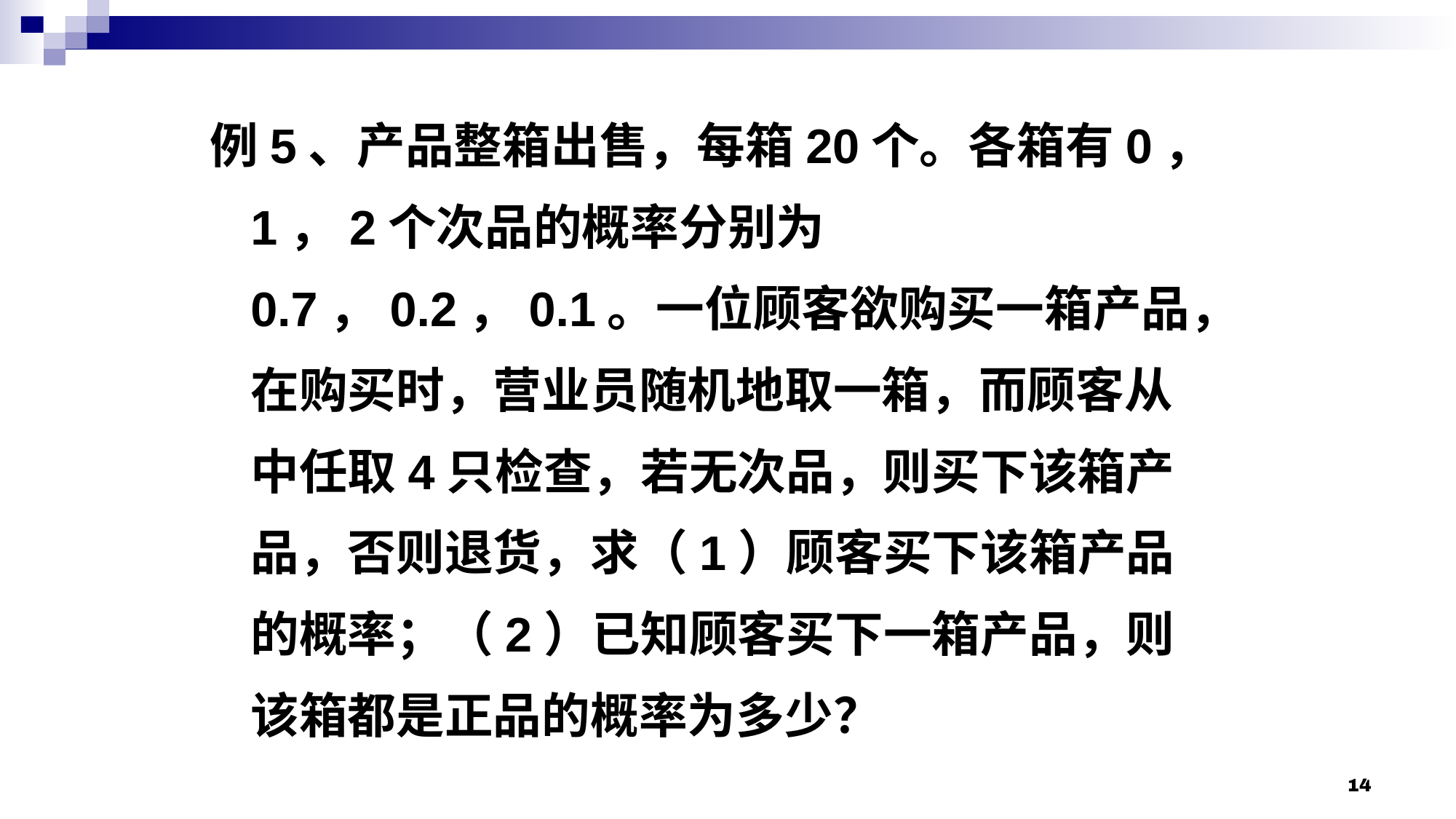

例5、产品整箱出售，每箱20个。各箱有0，1，2个次品的概率分别为0.7，0.2，0.1。一位顾客欲购买一箱产品，在购买时，营业员随机地取一箱，而顾客从中任取4只检查，若无次品，则买下该箱产品，否则退货，求（1）顾客买下该箱产品的概率；（2）已知顾客买下一箱产品，则该箱都是正品的概率为多少？
14